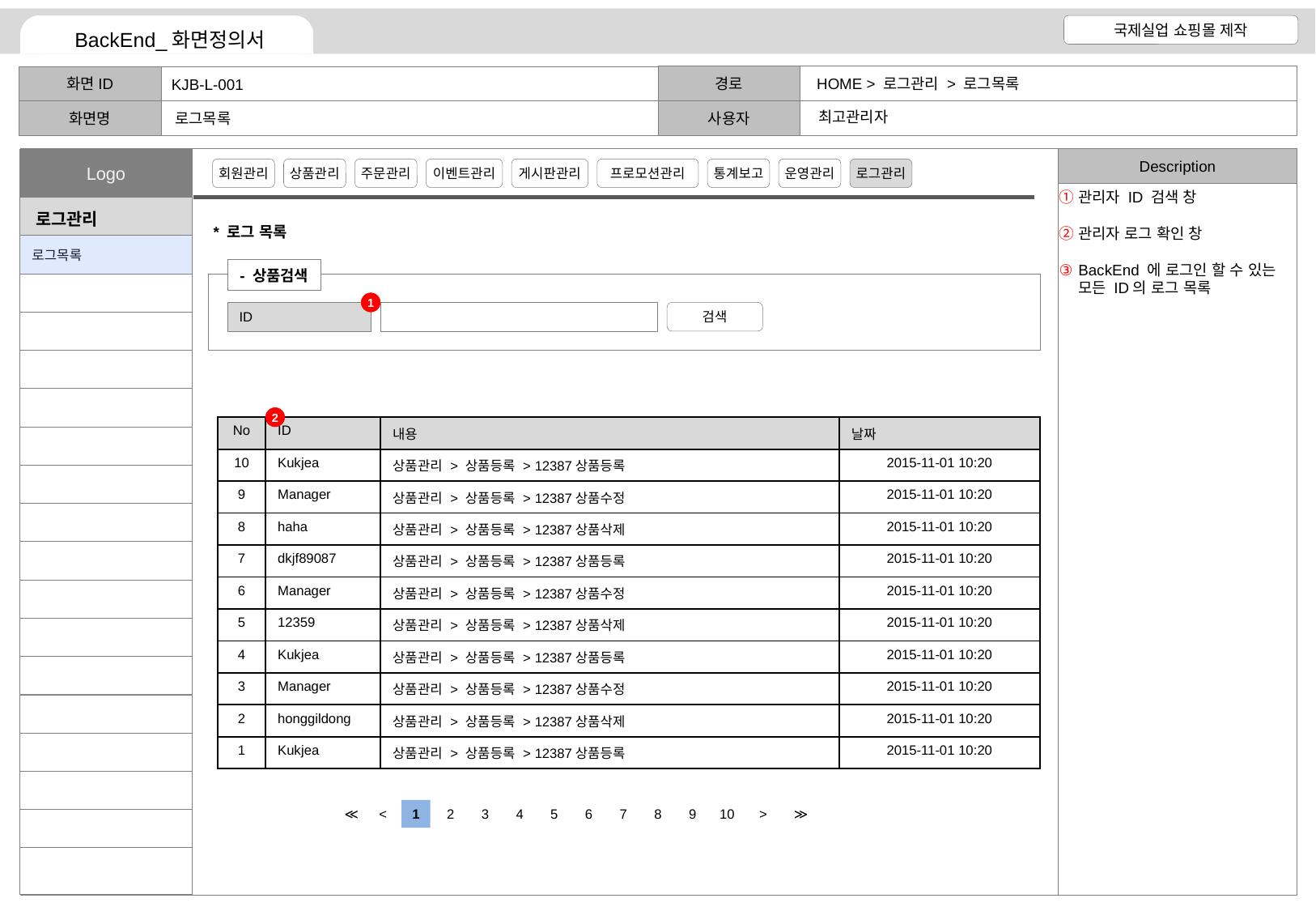

HOME > 로그관리 > 로그목록
KJB-L-001
최고관리자
로그목록
관리자 ID 검색 창

관리자 로그 확인 창

BackEnd 에 로그인 할 수 있는 모든 ID의 로그 목록
* 로그 목록

- 상품검색

1
ID

검색
2
| No | ID | 내용 | 날짜 |
| --- | --- | --- | --- |
| 10 | Kukjea | 상품관리 > 상품등록 > 12387상품등록 | 2015-11-01 10:20 |
| 9 | Manager | 상품관리 > 상품등록 > 12387상품수정 | 2015-11-01 10:20 |
| 8 | haha | 상품관리 > 상품등록 > 12387상품삭제 | 2015-11-01 10:20 |
| 7 | dkjf89087 | 상품관리 > 상품등록 > 12387상품등록 | 2015-11-01 10:20 |
| 6 | Manager | 상품관리 > 상품등록 > 12387상품수정 | 2015-11-01 10:20 |
| 5 | 12359 | 상품관리 > 상품등록 > 12387상품삭제 | 2015-11-01 10:20 |
| 4 | Kukjea | 상품관리 > 상품등록 > 12387상품등록 | 2015-11-01 10:20 |
| 3 | Manager | 상품관리 > 상품등록 > 12387상품수정 | 2015-11-01 10:20 |
| 2 | honggildong | 상품관리 > 상품등록 > 12387상품삭제 | 2015-11-01 10:20 |
| 1 | Kukjea | 상품관리 > 상품등록 > 12387상품등록 | 2015-11-01 10:20 |
≪
<
1
2
3
4
5
6
7
8
9
10
>
≫